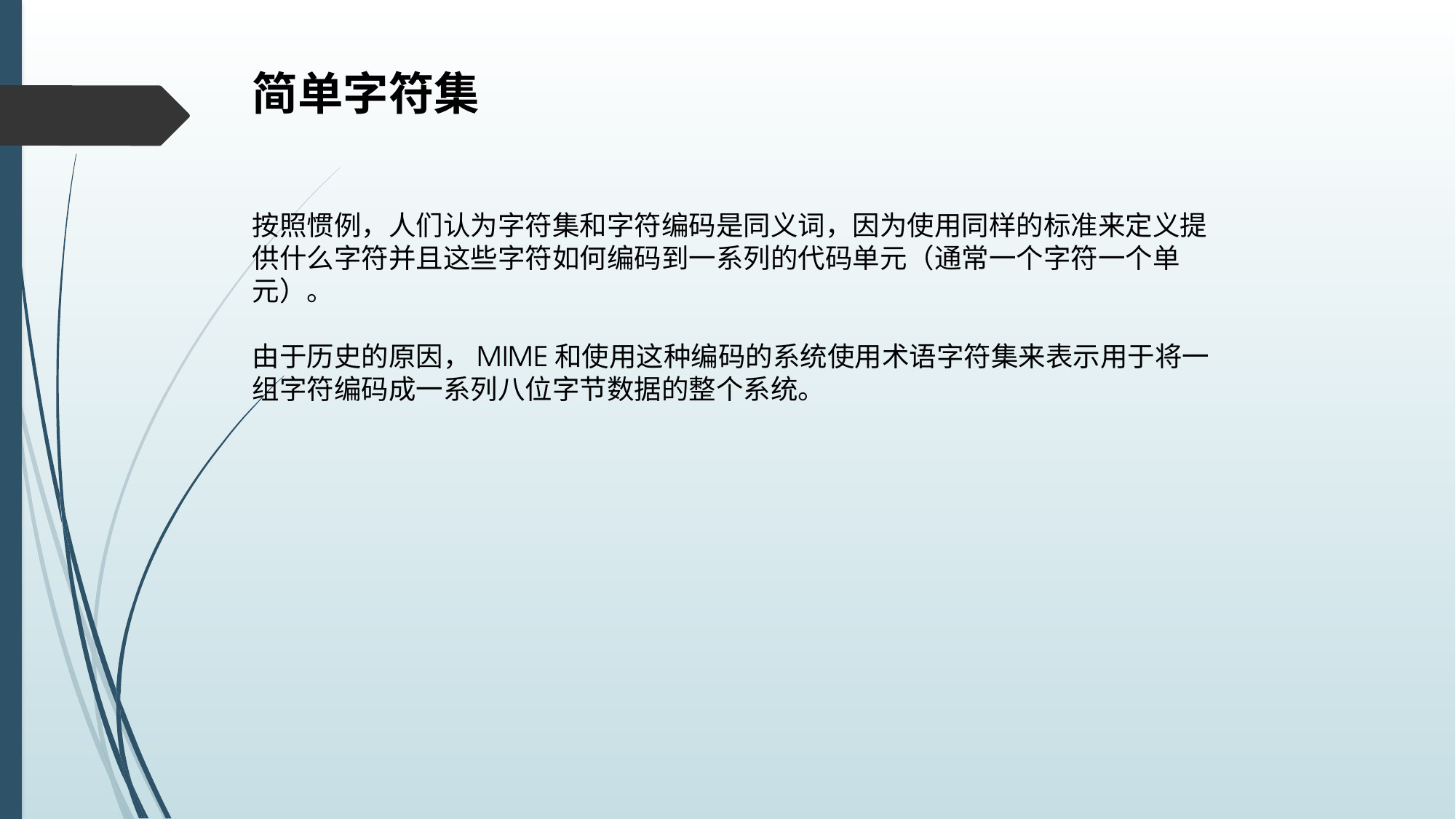

简单字符集
按照惯例，人们认为字符集和字符编码是同义词，因为使用同样的标准来定义提供什么字符并且这些字符如何编码到一系列的代码单元（通常一个字符一个单元）。

由于历史的原因，MIME和使用这种编码的系统使用术语字符集来表示用于将一组字符编码成一系列八位字节数据的整个系统。